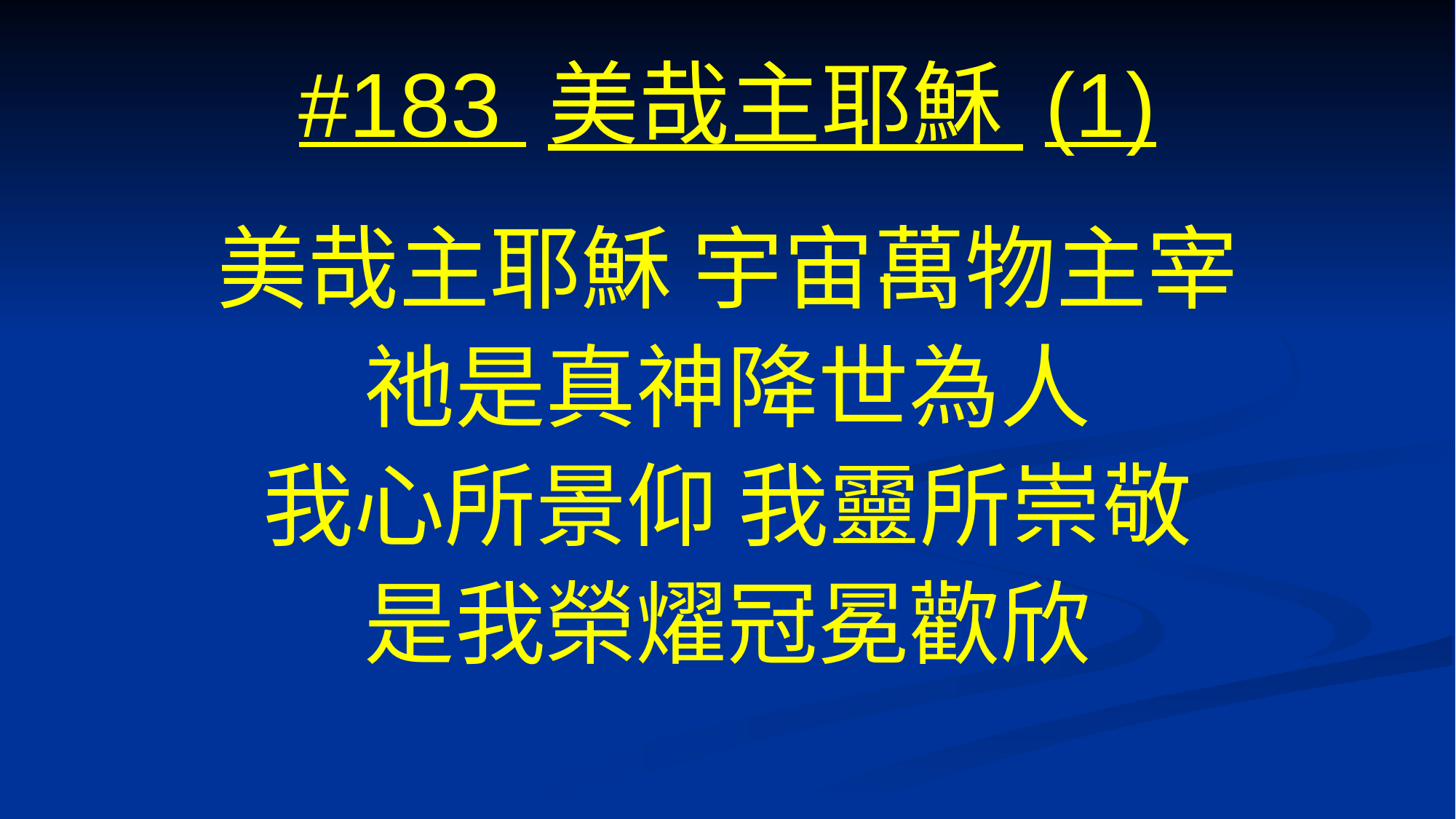

# #183 美哉主耶穌 (1)
美哉主耶穌 宇宙萬物主宰
祂是真神降世為人
我心所景仰 我靈所崇敬
是我榮燿冠冕歡欣